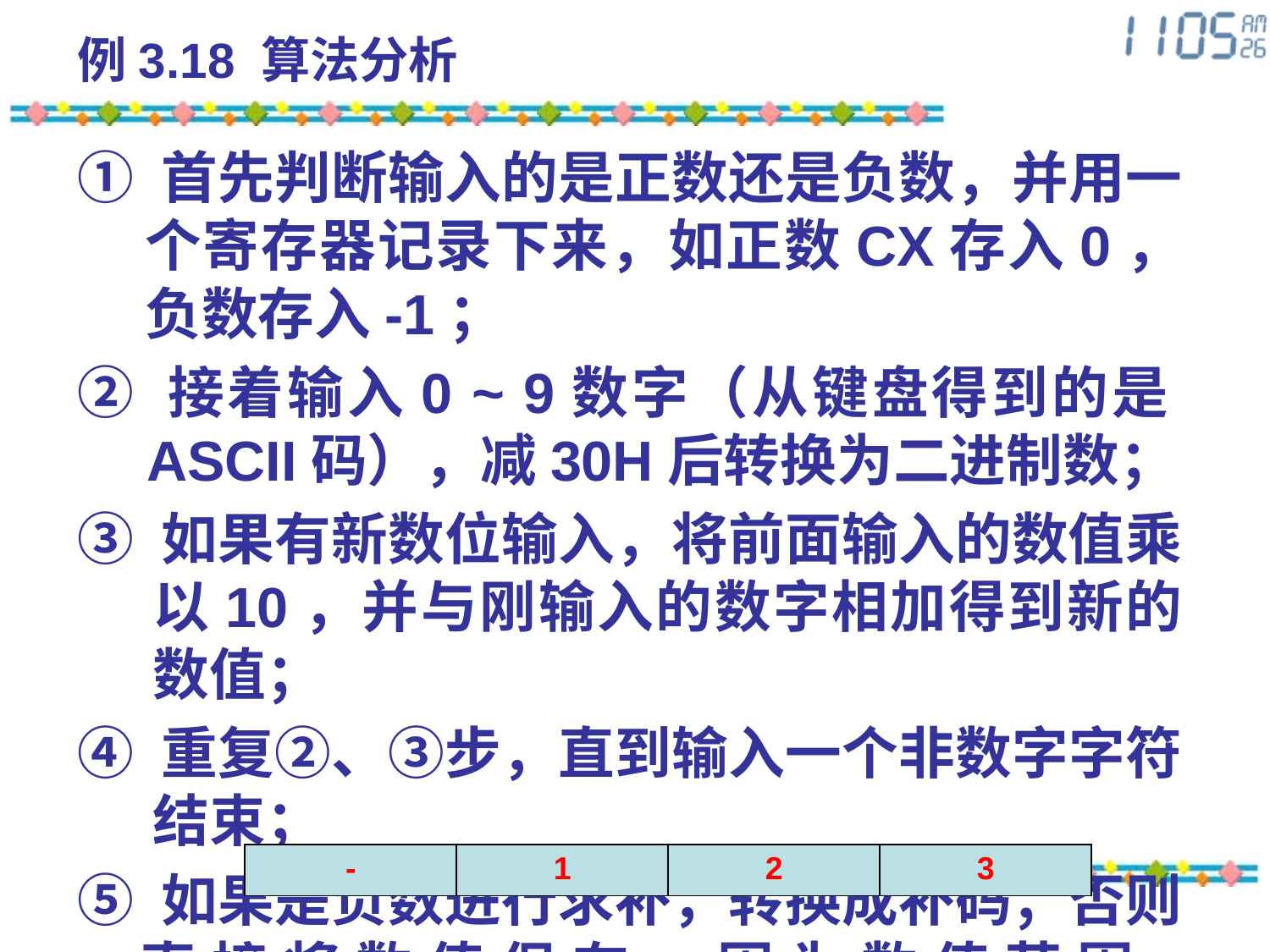

# 例3.18 算法分析
① 首先判断输入的是正数还是负数，并用一个寄存器记录下来，如正数CX存入0，负数存入-1；
② 接着输入0 ~ 9数字（从键盘得到的是ASCII码），减30H后转换为二进制数；
③ 如果有新数位输入，将前面输入的数值乘以10，并与刚输入的数字相加得到新的数值；
④ 重复②、③步，直到输入一个非数字字符结束；
⑤ 如果是负数进行求补，转换成补码；否则直接将数值保存。因为数值范围-32768~32767可用16位二进制表示，约定输入数据在AX寄存器中。

| - | 1 | 2 | 3 |
| --- | --- | --- | --- |